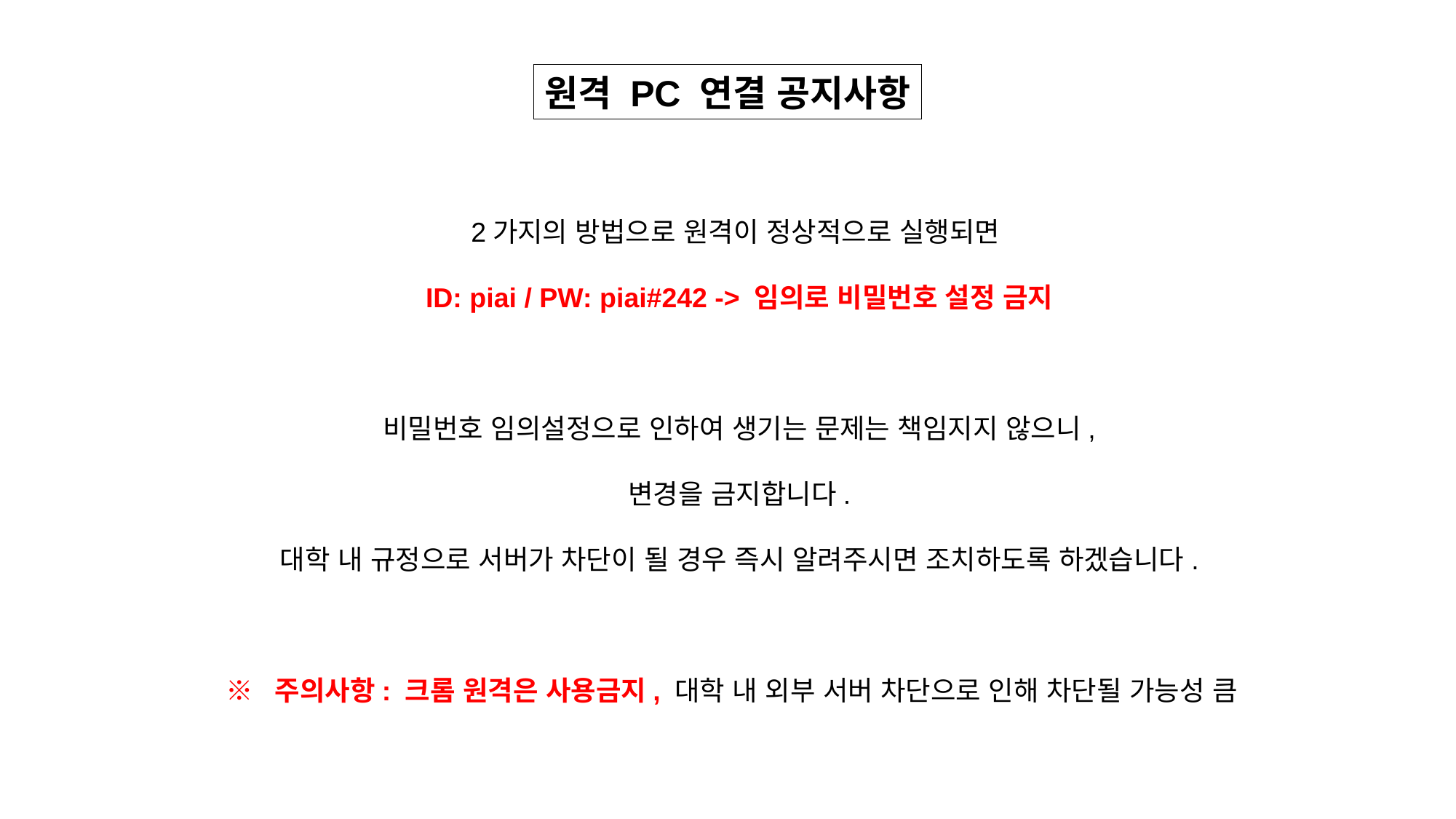

원격 PC 연결 공지사항
2가지의 방법으로 원격이 정상적으로 실행되면
ID: piai / PW: piai#242 -> 임의로 비밀번호 설정 금지

비밀번호 임의설정으로 인하여 생기는 문제는 책임지지 않으니,
변경을 금지합니다.
대학 내 규정으로 서버가 차단이 될 경우 즉시 알려주시면 조치하도록 하겠습니다.

※  주의사항: 크롬 원격은 사용금지, 대학 내 외부 서버 차단으로 인해 차단될 가능성 큼